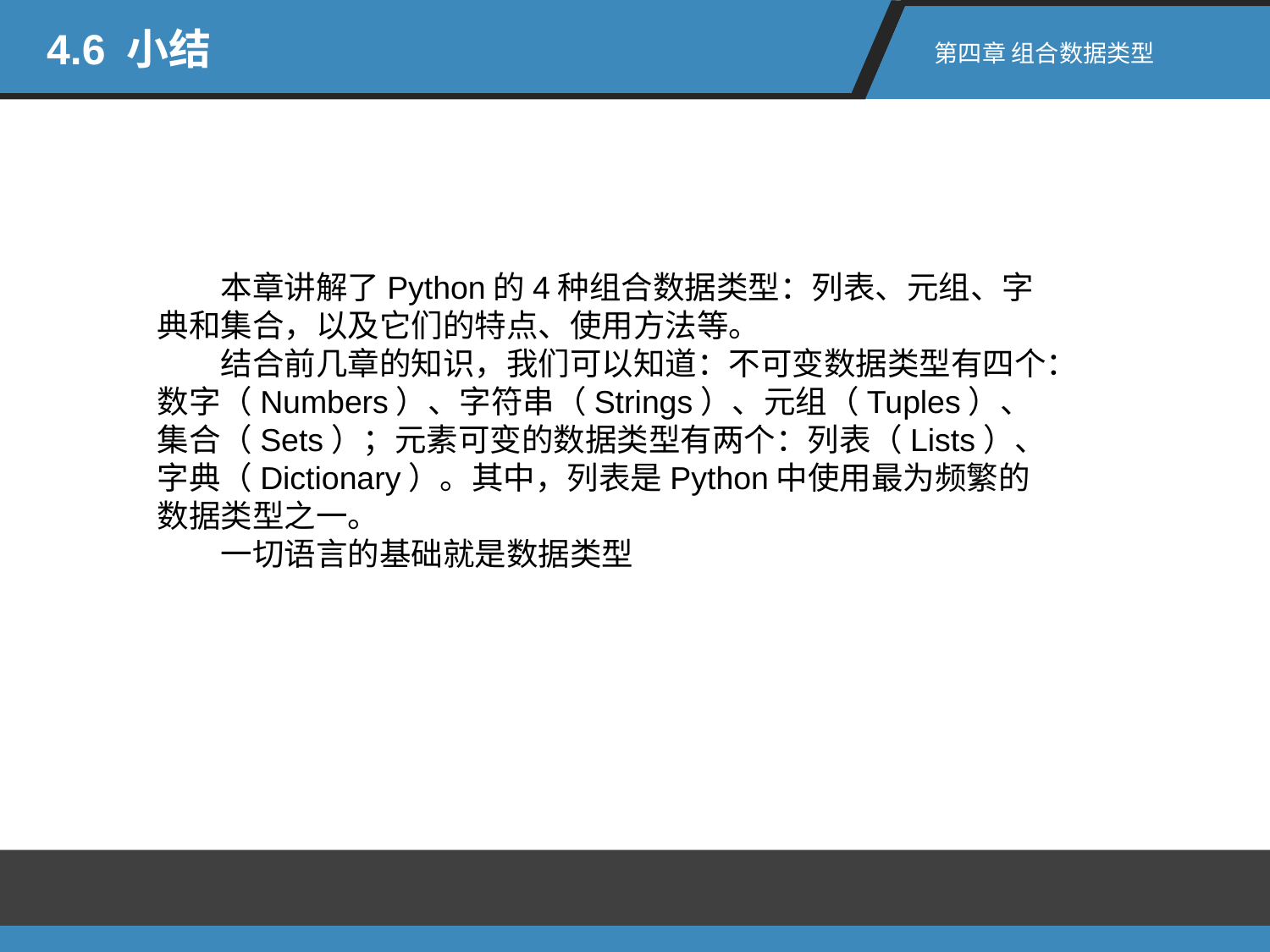

4.6 小结
第四章 组合数据类型
本章讲解了Python的4种组合数据类型：列表、元组、字典和集合，以及它们的特点、使用方法等。
结合前几章的知识，我们可以知道：不可变数据类型有四个：数字（Numbers）、字符串（Strings）、元组（Tuples）、集合（Sets）；元素可变的数据类型有两个：列表（Lists）、字典（Dictionary）。其中，列表是Python中使用最为频繁的数据类型之一。
一切语言的基础就是数据类型